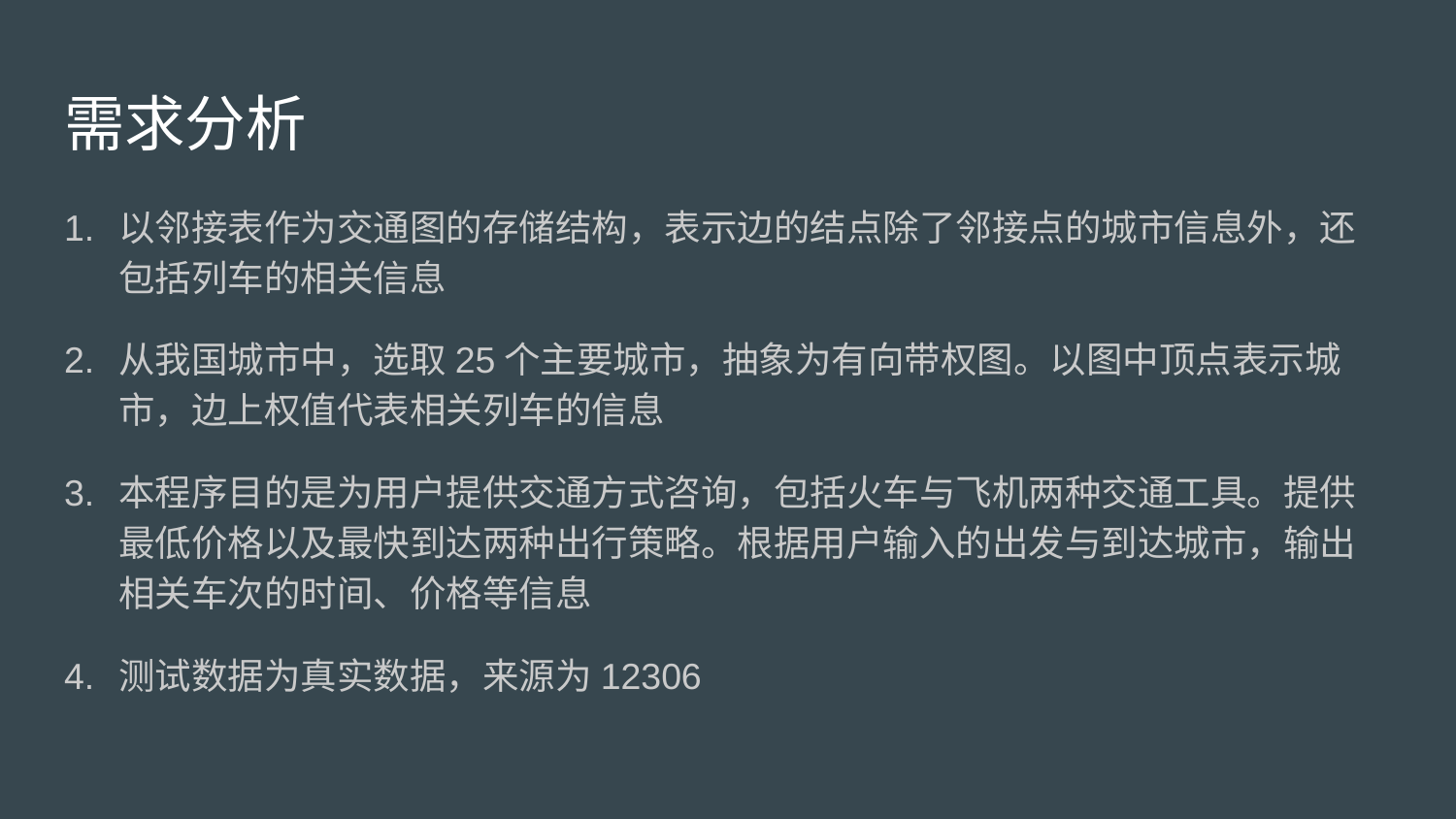

# 需求分析
以邻接表作为交通图的存储结构，表示边的结点除了邻接点的城市信息外，还包括列车的相关信息
从我国城市中，选取25个主要城市，抽象为有向带权图。以图中顶点表示城市，边上权值代表相关列车的信息
本程序目的是为用户提供交通方式咨询，包括火车与飞机两种交通工具。提供最低价格以及最快到达两种出行策略。根据用户输入的出发与到达城市，输出相关车次的时间、价格等信息
测试数据为真实数据，来源为12306